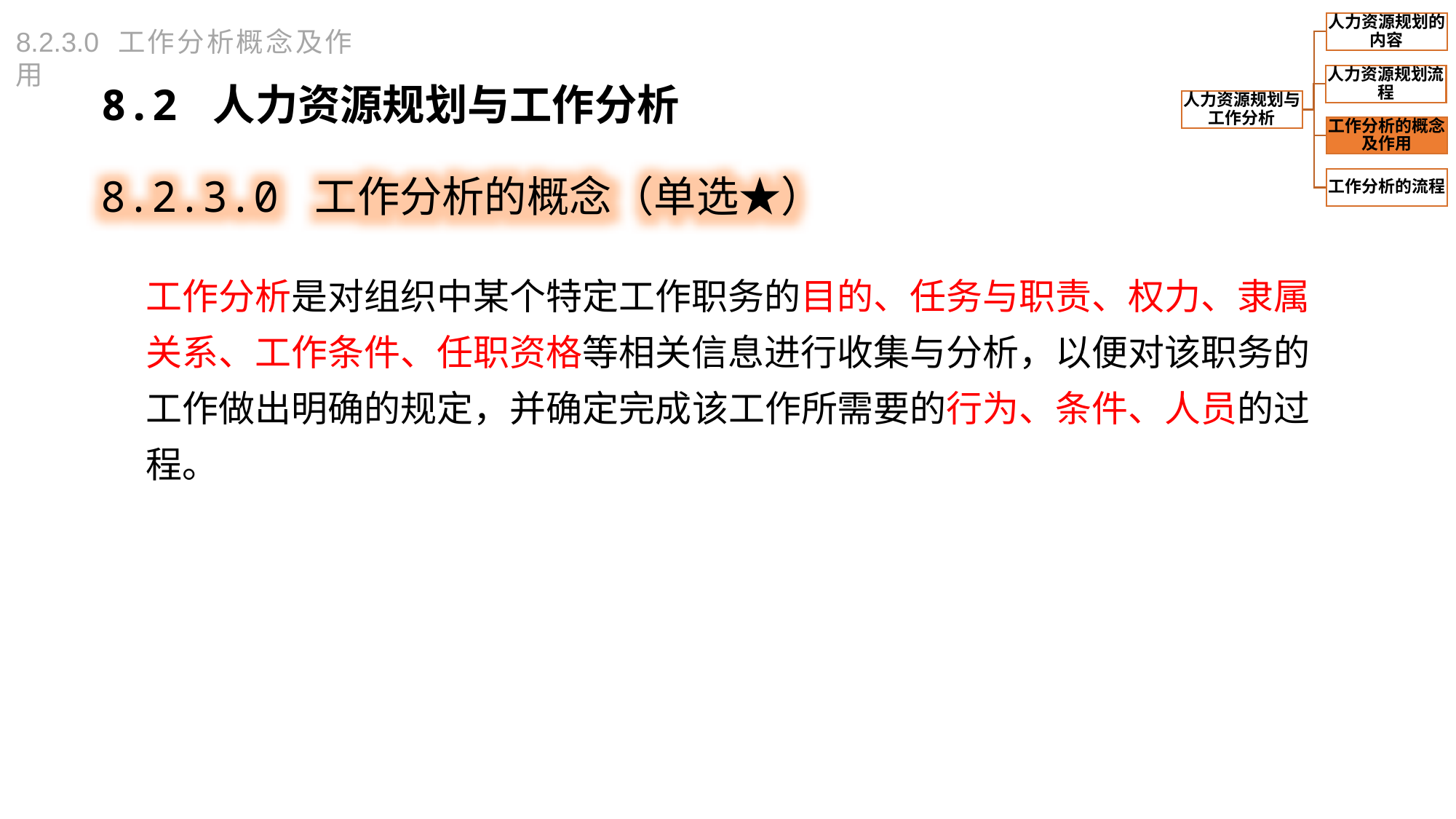

人力资源规划与工作分析
人力资源规划的内容
人力资源规划流程
工作分析的概念及作用
工作分析的流程
8.2.3.0 工作分析概念及作用
8.2 人力资源规划与工作分析
8.2.3.0 工作分析的概念（单选★）
工作分析是对组织中某个特定工作职务的目的、任务与职责、权力、隶属关系、工作条件、任职资格等相关信息进行收集与分析，以便对该职务的工作做出明确的规定，并确定完成该工作所需要的行为、条件、人员的过程。